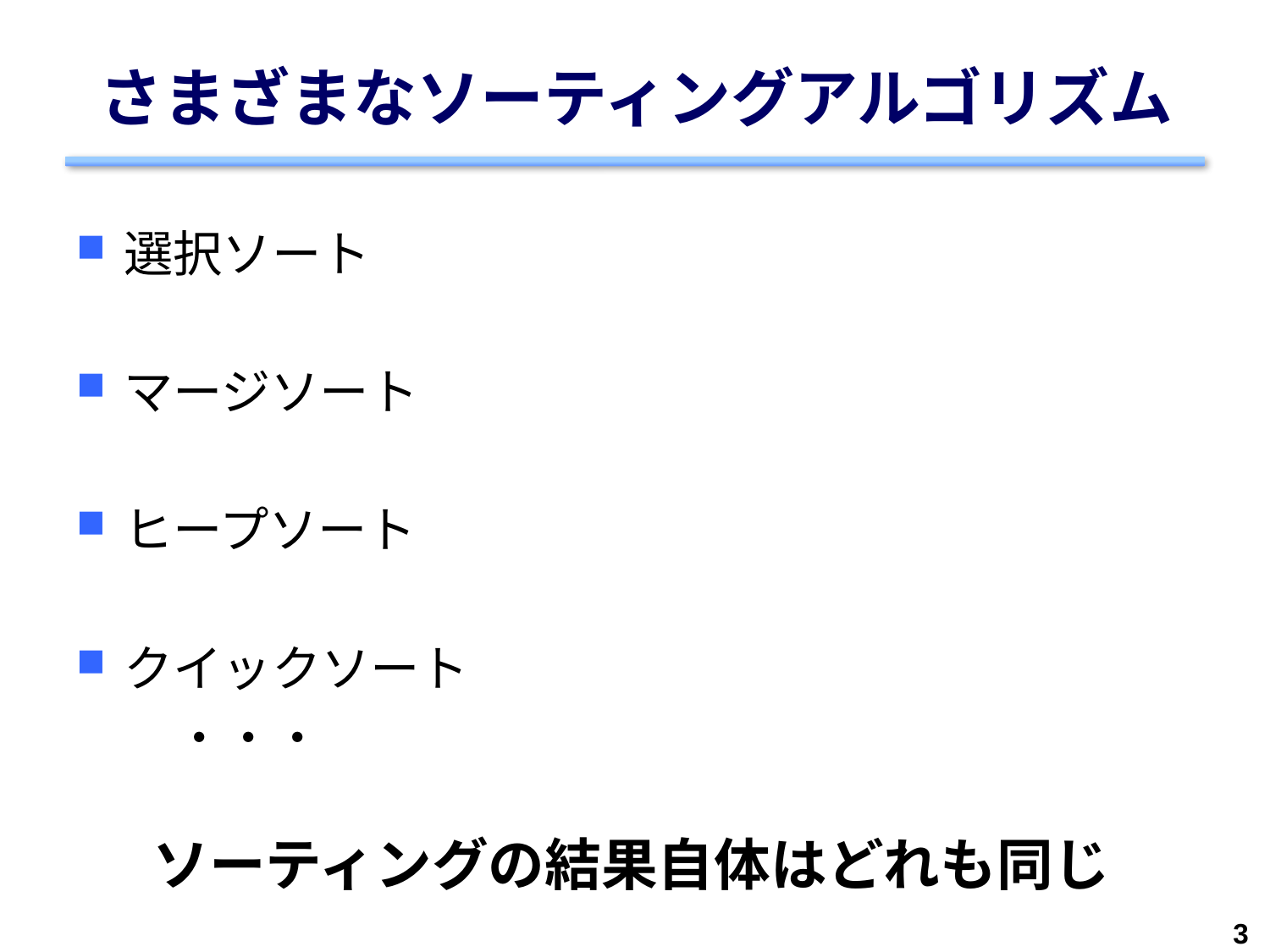

# さまざまなソーティングアルゴリズム
選択ソート

マージソート

ヒープソート

クイックソート
　　・・・
ソーティングの結果自体はどれも同じ
3